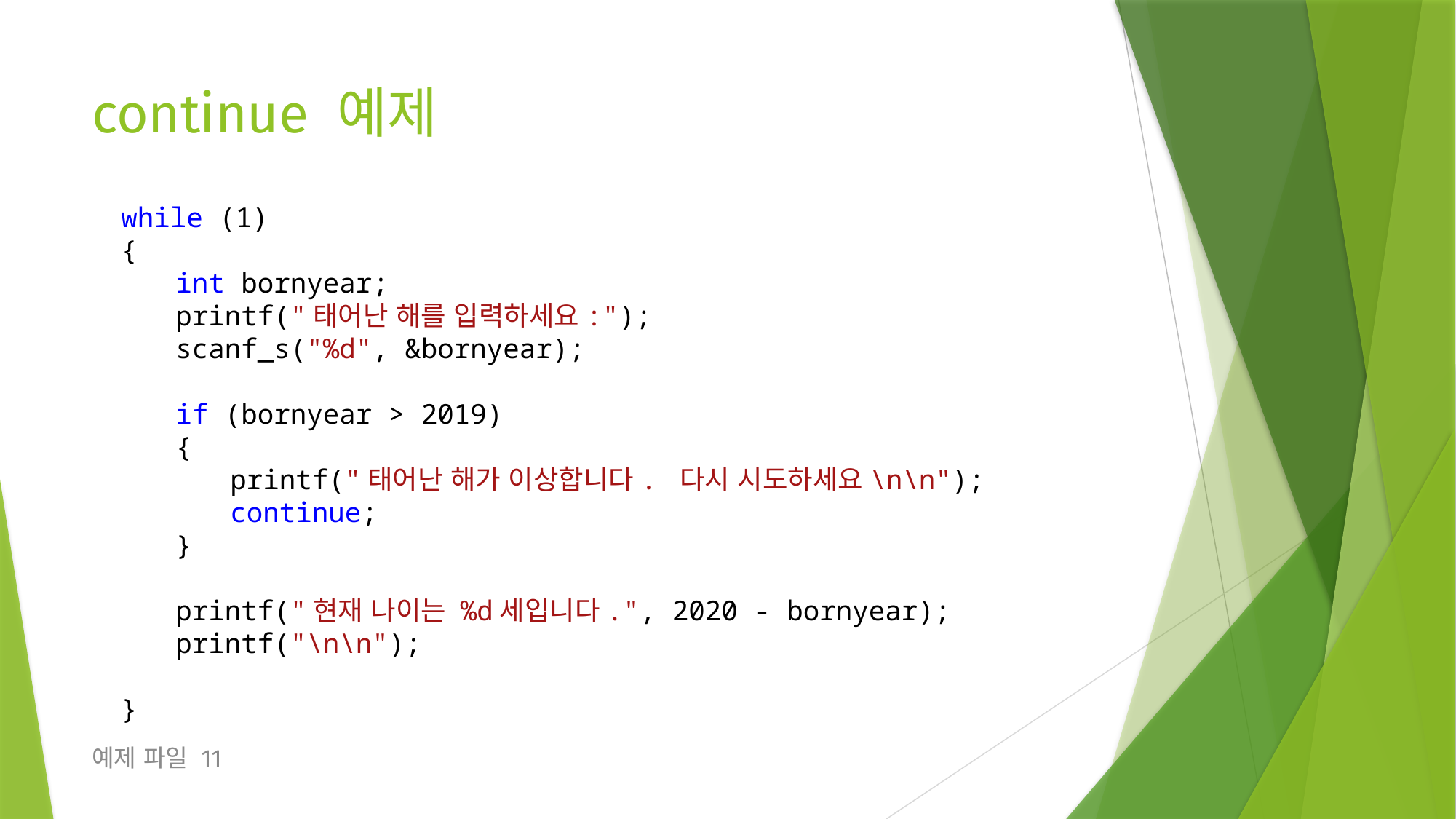

# continue 예제
while (1)
{
int bornyear;
printf("태어난 해를 입력하세요:");
scanf_s("%d", &bornyear);

if (bornyear > 2019)
{
printf("태어난 해가 이상합니다. 다시 시도하세요\n\n");
continue;
}

printf("현재 나이는 %d세입니다.", 2020 - bornyear);
printf("\n\n");

}
예제 파일 11